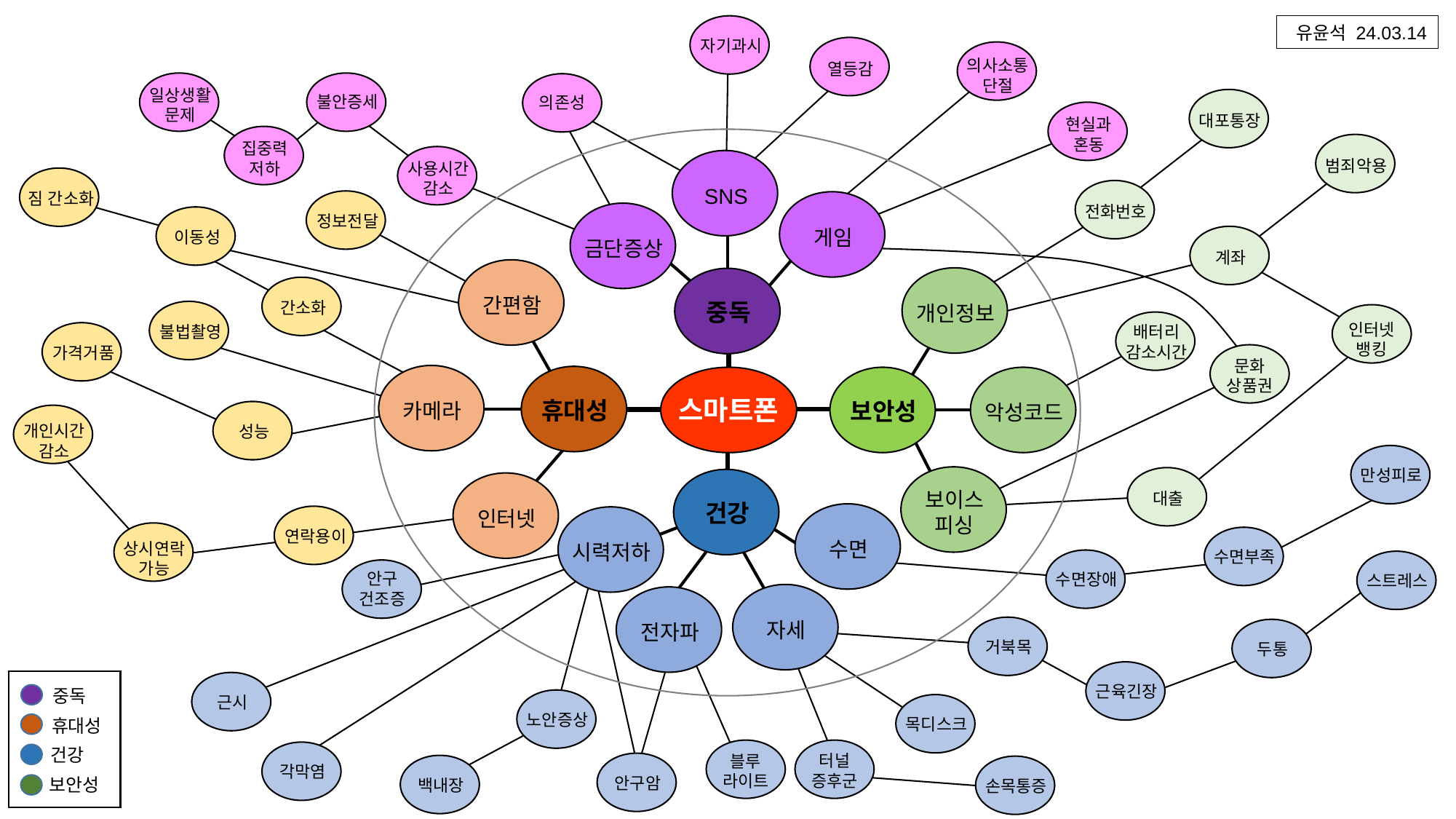

자기과시
유윤석 24.03.14

열등감

의사소통
단절

불안증세

일상생활
문제

의존성

대포통장

현실과
혼동

집중력
저하

범죄악용

사용시간
감소

SNS

짐 간소화

전화번호

정보전달

게임

금단증상

이동성

계좌

간편함

개인정보

중독

간소화

불법촬영

인터넷
뱅킹

배터리
감소시간

가격거품

문화
상품권

카메라

휴대성

스마트폰

보안성

악성코드

성능

개인시간
감소

만성피로

보이스
피싱

대출

건강

인터넷

수면

연락용이

시력저하

상시연락
가능

수면부족

수면장애

스트레스

안구
건조증

자세

전자파

거북목

두통

근육긴장

중독

휴대성

건강

보안성

근시

노안증상

목디스크

블루
라이트

터널
증후군

각막염

안구암

백내장

손목통증